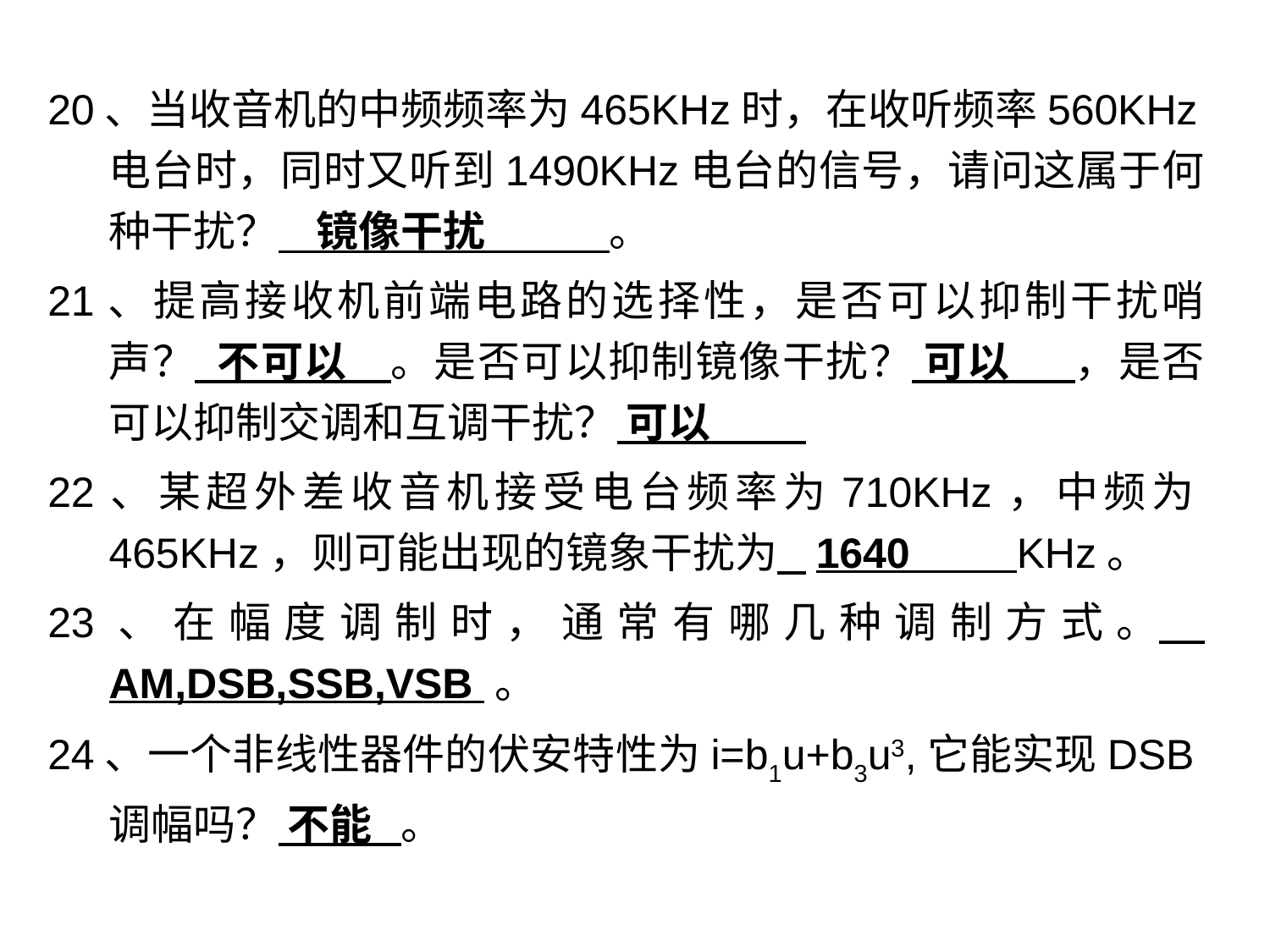

20、当收音机的中频频率为465KHz时，在收听频率560KHz电台时，同时又听到1490KHz电台的信号，请问这属于何种干扰？    镜像干扰             。
21、提高接收机前端电路的选择性，是否可以抑制干扰哨声？  不可以    。是否可以抑制镜像干扰？ 可以      ，是否可以抑制交调和互调干扰？ 可以
22、某超外差收音机接受电台频率为710KHz，中频为465KHz，则可能出现的镜象干扰为   1640         KHz。
23、在幅度调制时，通常有哪几种调制方式。   AM,DSB,SSB,VSB 。
24、一个非线性器件的伏安特性为i=b1u+b3u3,它能实现DSB调幅吗？ 不能   。
15